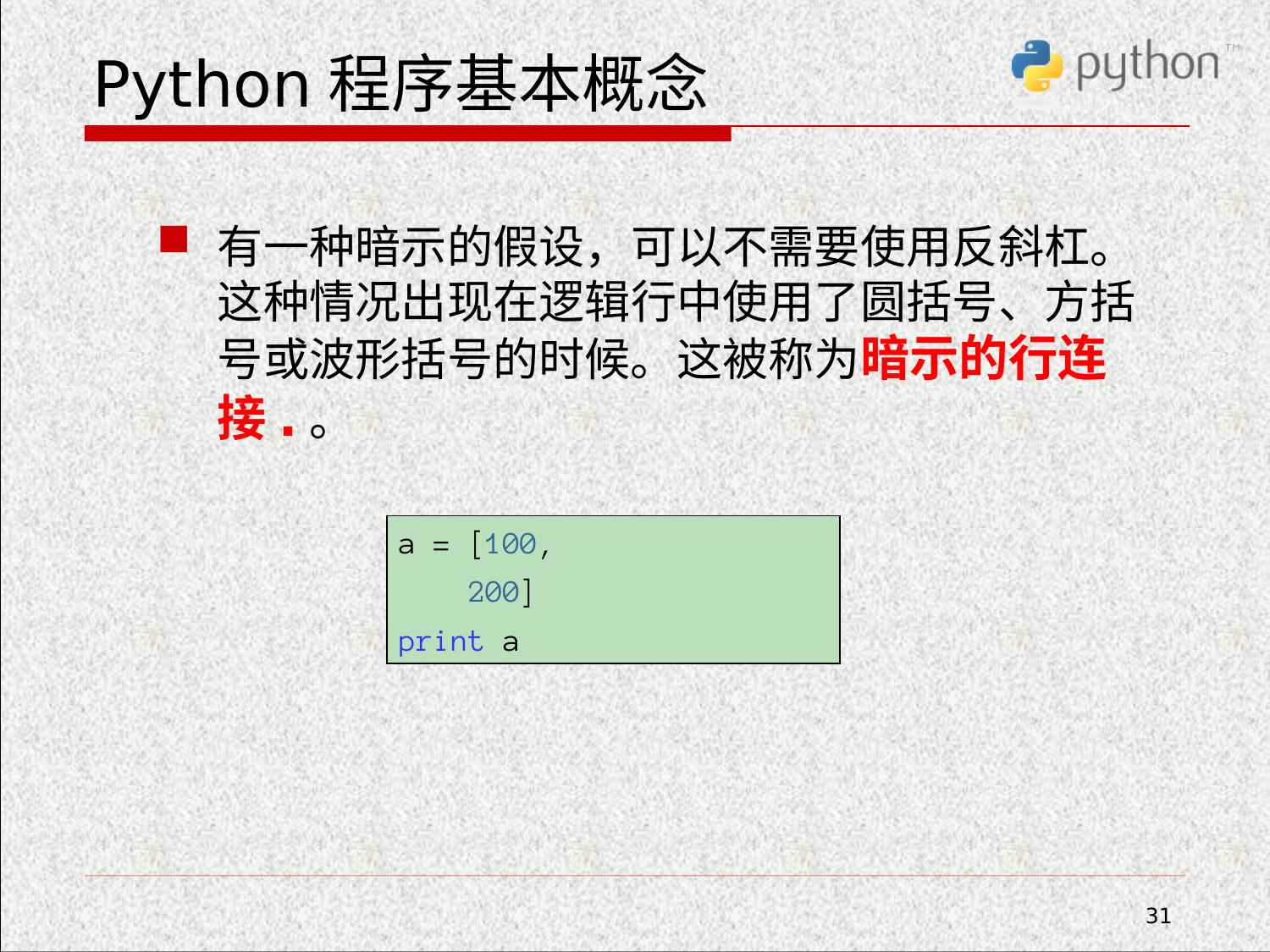

# Python程序基本概念

有一种暗示的假设，可以不需要使用反斜杠。这种情况出现在逻辑行中使用了圆括号、方括号或波形括号的时候。这被称为暗示的行连接.。

a = [100,
    200]
print a
31